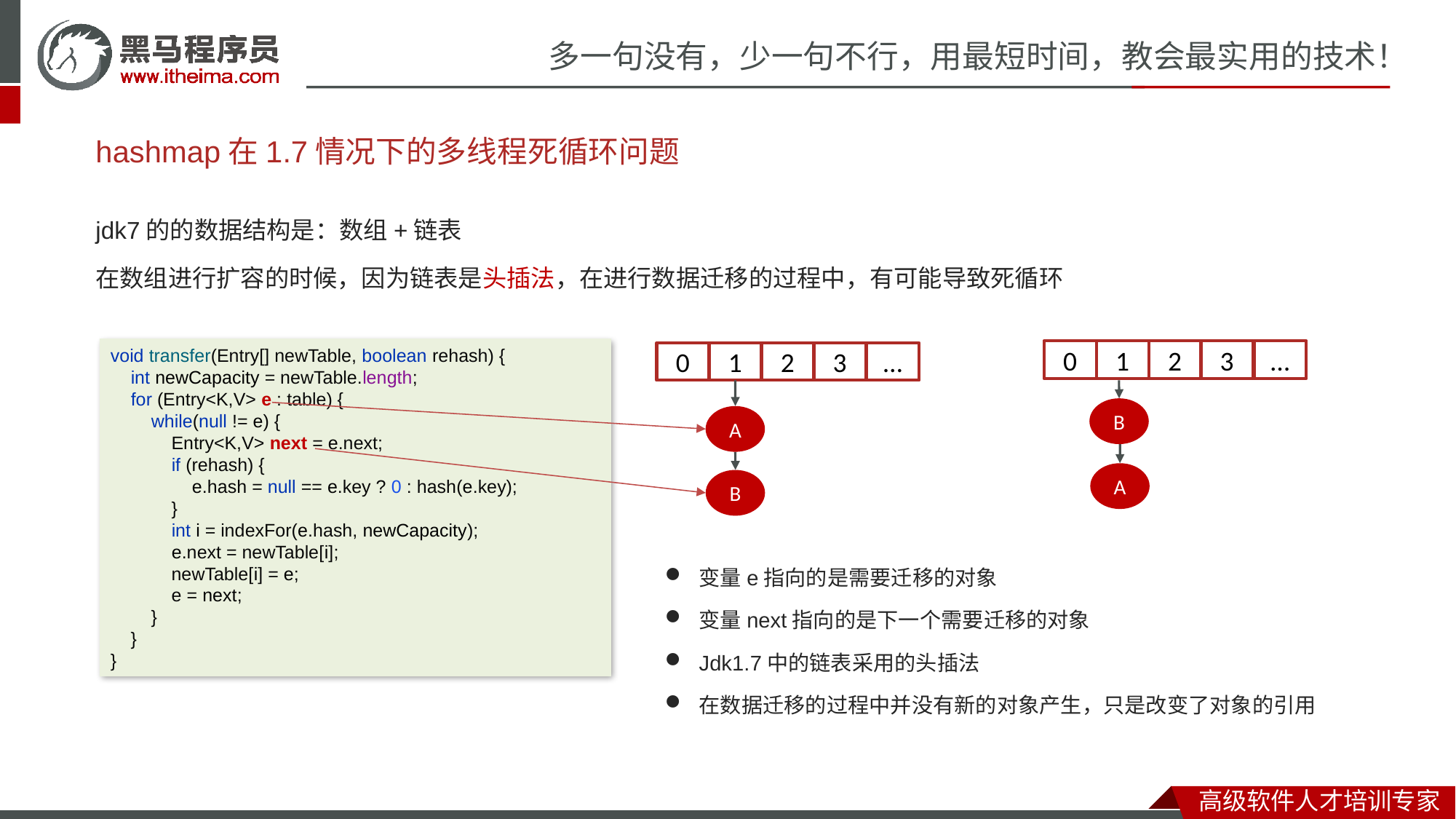

# hashmap在1.7情况下的多线程死循环问题
jdk7的的数据结构是：数组+链表
在数组进行扩容的时候，因为链表是头插法，在进行数据迁移的过程中，有可能导致死循环
void transfer(Entry[] newTable, boolean rehash) {
    int newCapacity = newTable.length;
    for (Entry<K,V> e : table) {
        while(null != e) {
            Entry<K,V> next = e.next;
            if (rehash) {
                e.hash = null == e.key ? 0 : hash(e.key);
            }
            int i = indexFor(e.hash, newCapacity);
            e.next = newTable[i];
            newTable[i] = e;
            e = next;
        }
    }
}
0
1
2
3
…
0
1
2
3
…
A
B
A
B
变量e指向的是需要迁移的对象
变量next指向的是下一个需要迁移的对象
Jdk1.7中的链表采用的头插法
在数据迁移的过程中并没有新的对象产生，只是改变了对象的引用